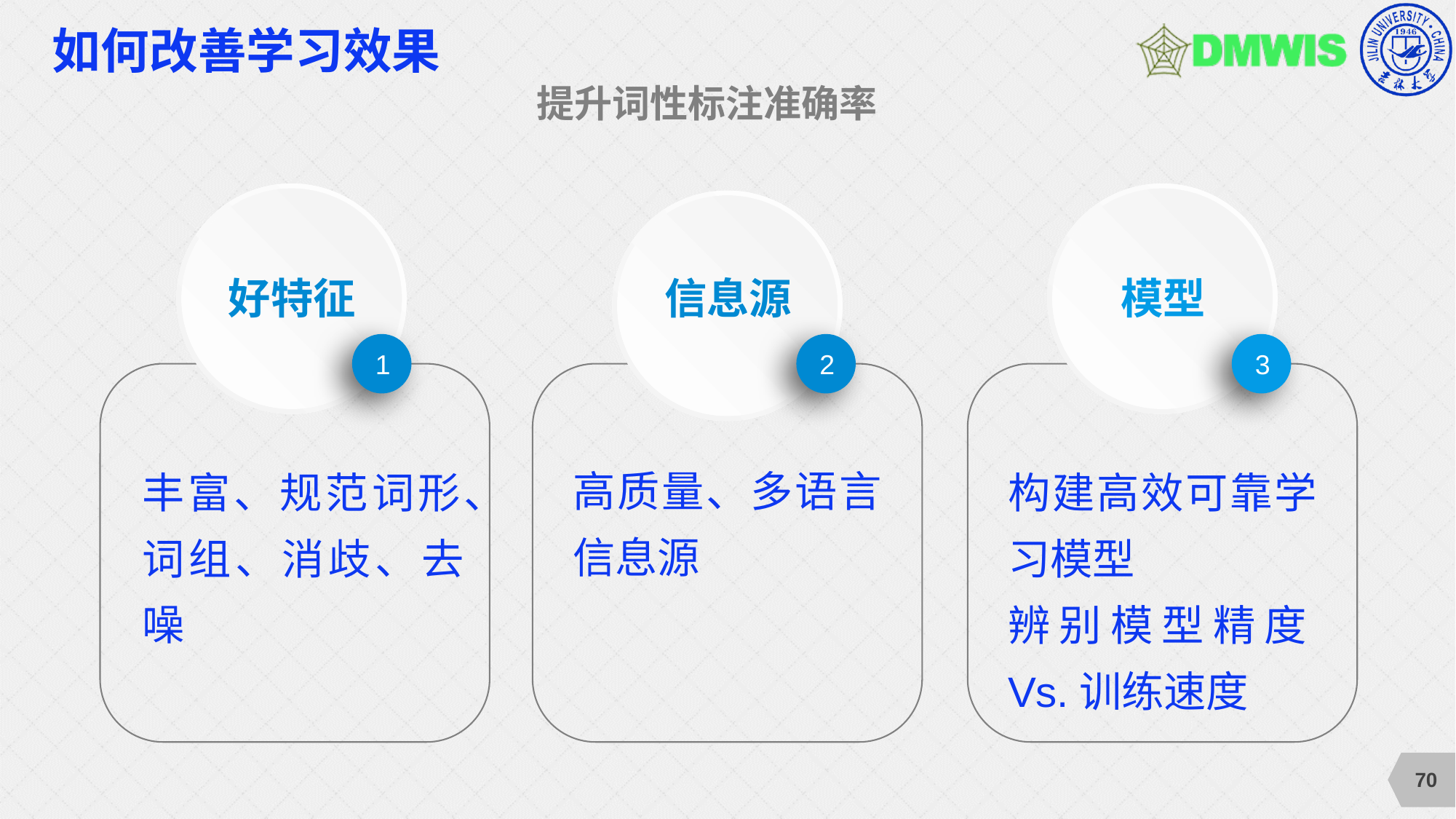

# 如何改善学习效果
提升词性标注准确率

好特征
信息源
模型
1
2
3

高质量、多语言信息源
丰富、规范词形、词组、消歧、去噪
构建高效可靠学习模型
辨别模型精度Vs.训练速度
70